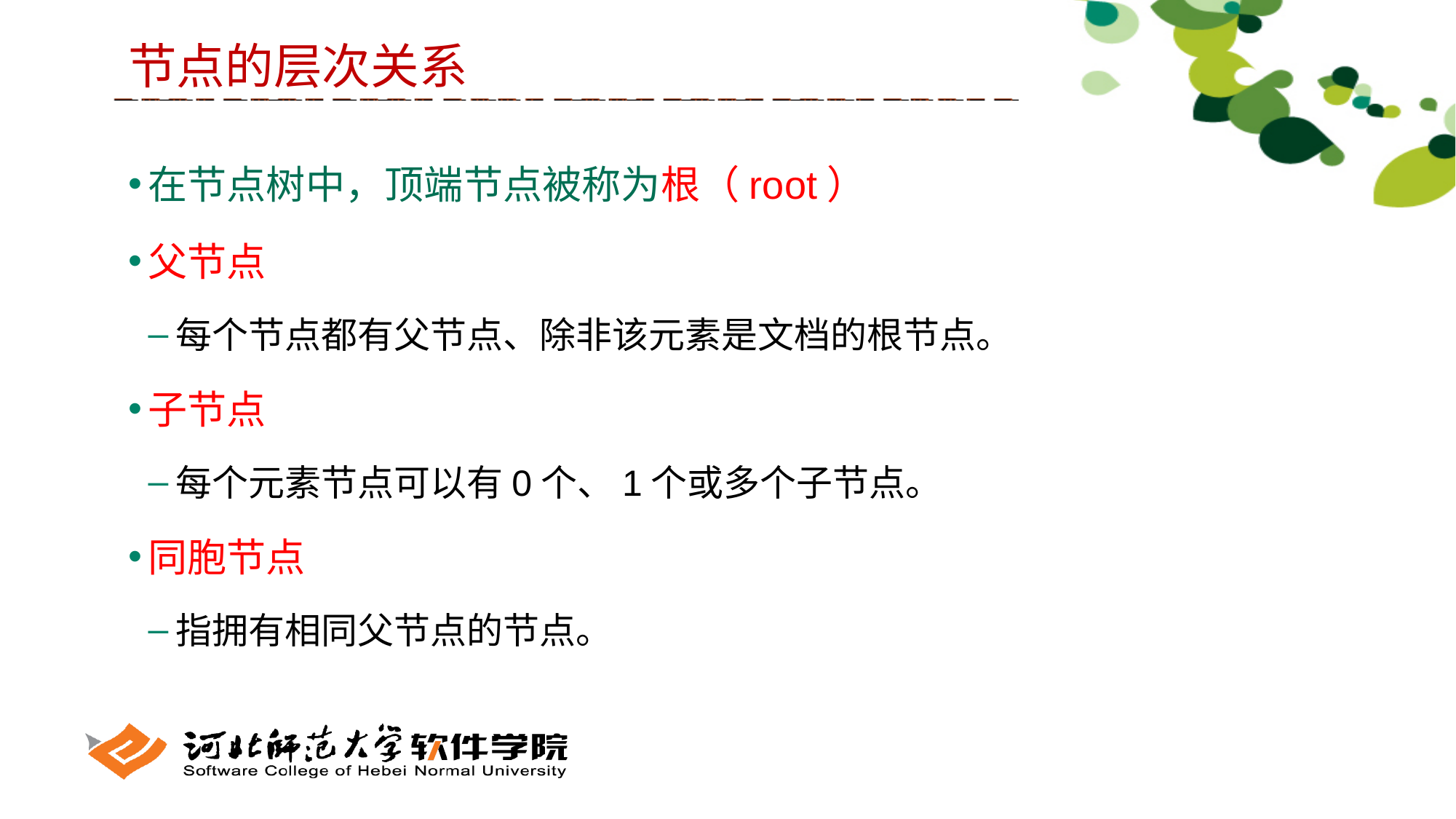

节点的层次关系
在节点树中，顶端节点被称为根（root）
父节点
每个节点都有父节点、除非该元素是文档的根节点。
子节点
每个元素节点可以有0个、1个或多个子节点。
同胞节点
指拥有相同父节点的节点。